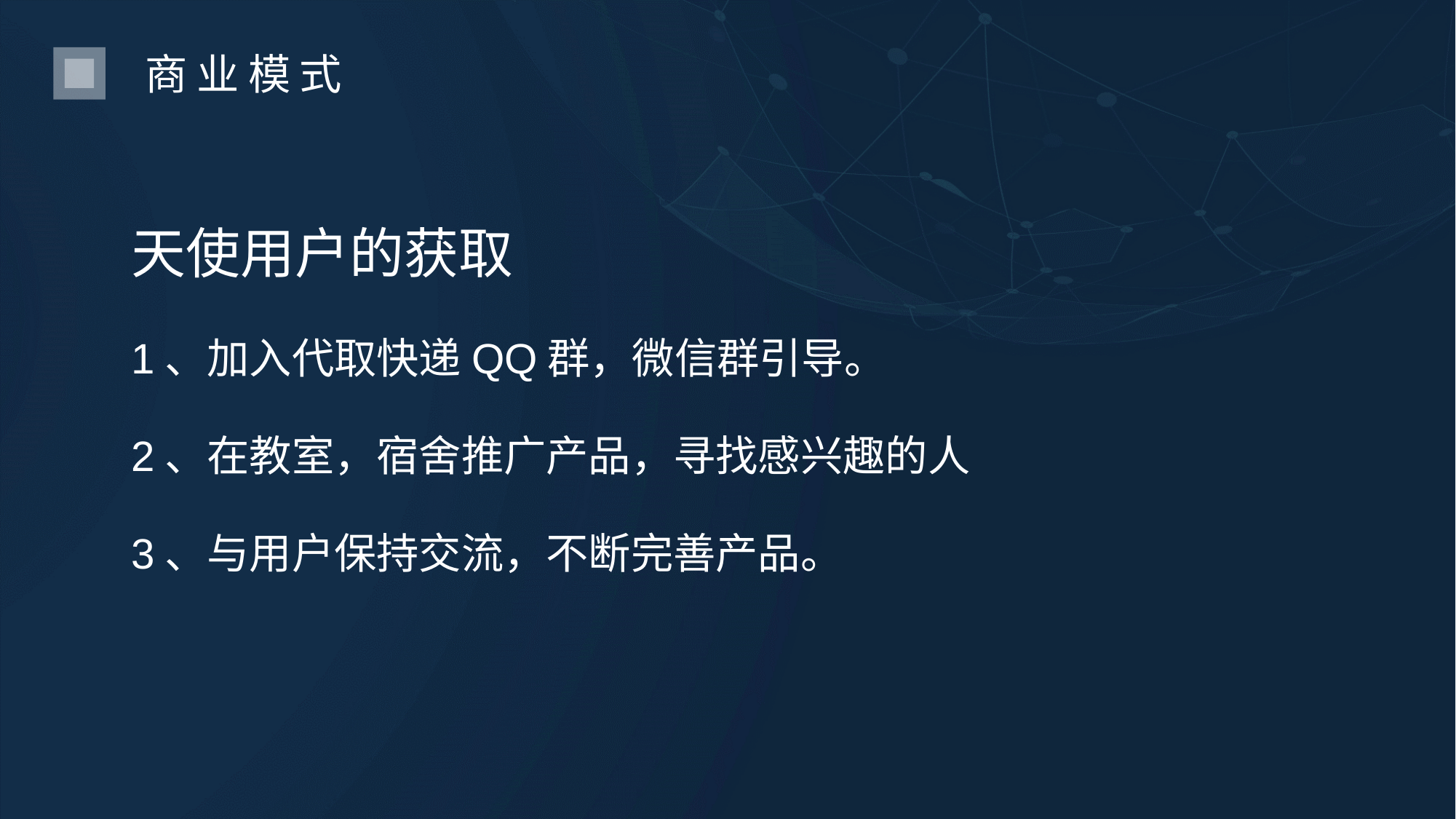

商业模式

天使用户的获取
1、加入代取快递QQ群，微信群引导。
2、在教室，宿舍推广产品，寻找感兴趣的人
3、与用户保持交流，不断完善产品。